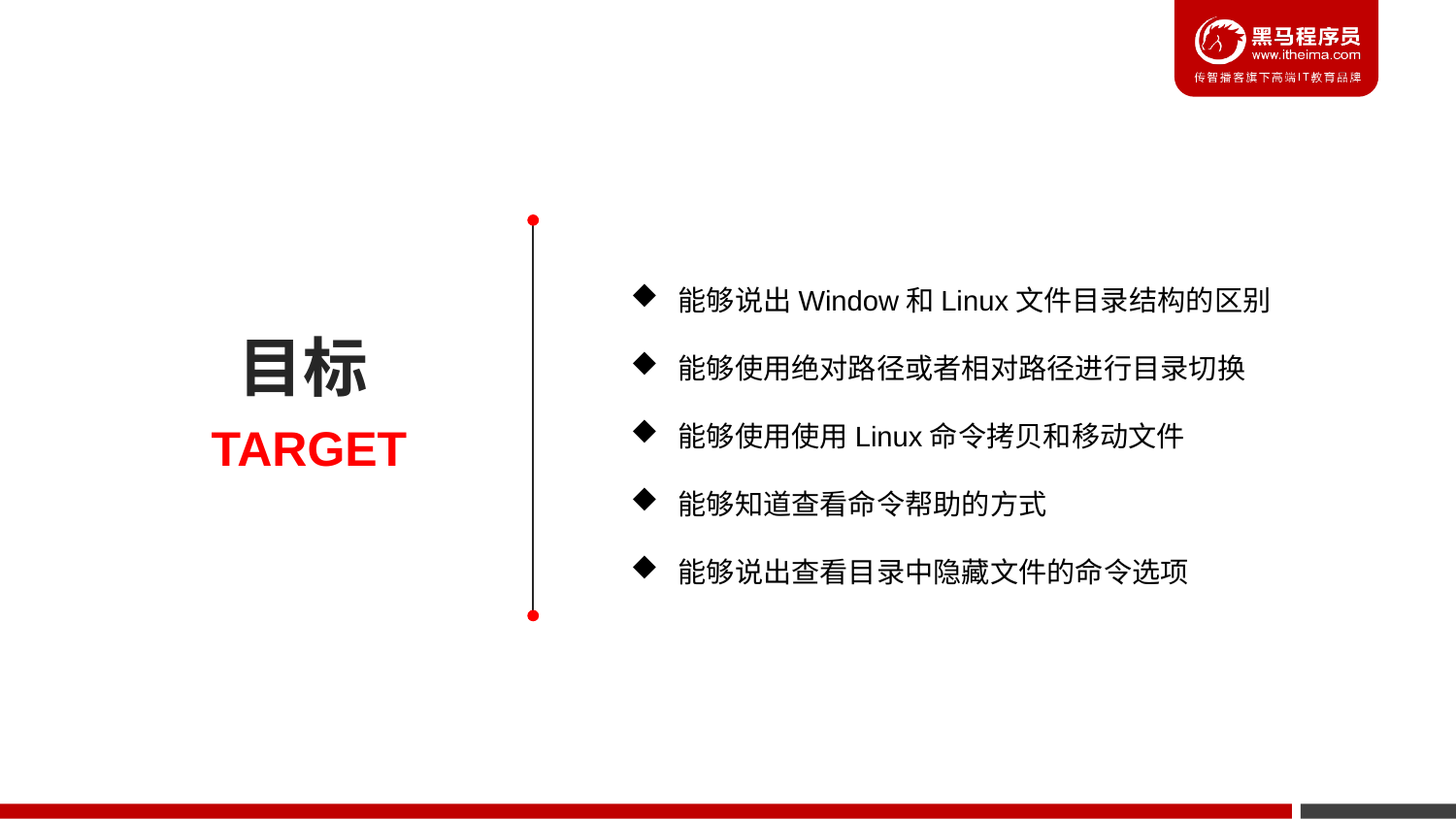

能够说出Window和Linux文件目录结构的区别
 能够使用绝对路径或者相对路径进行目录切换
 能够使用使用Linux命令拷贝和移动文件
 能够知道查看命令帮助的方式
 能够说出查看目录中隐藏文件的命令选项
目标
TARGET